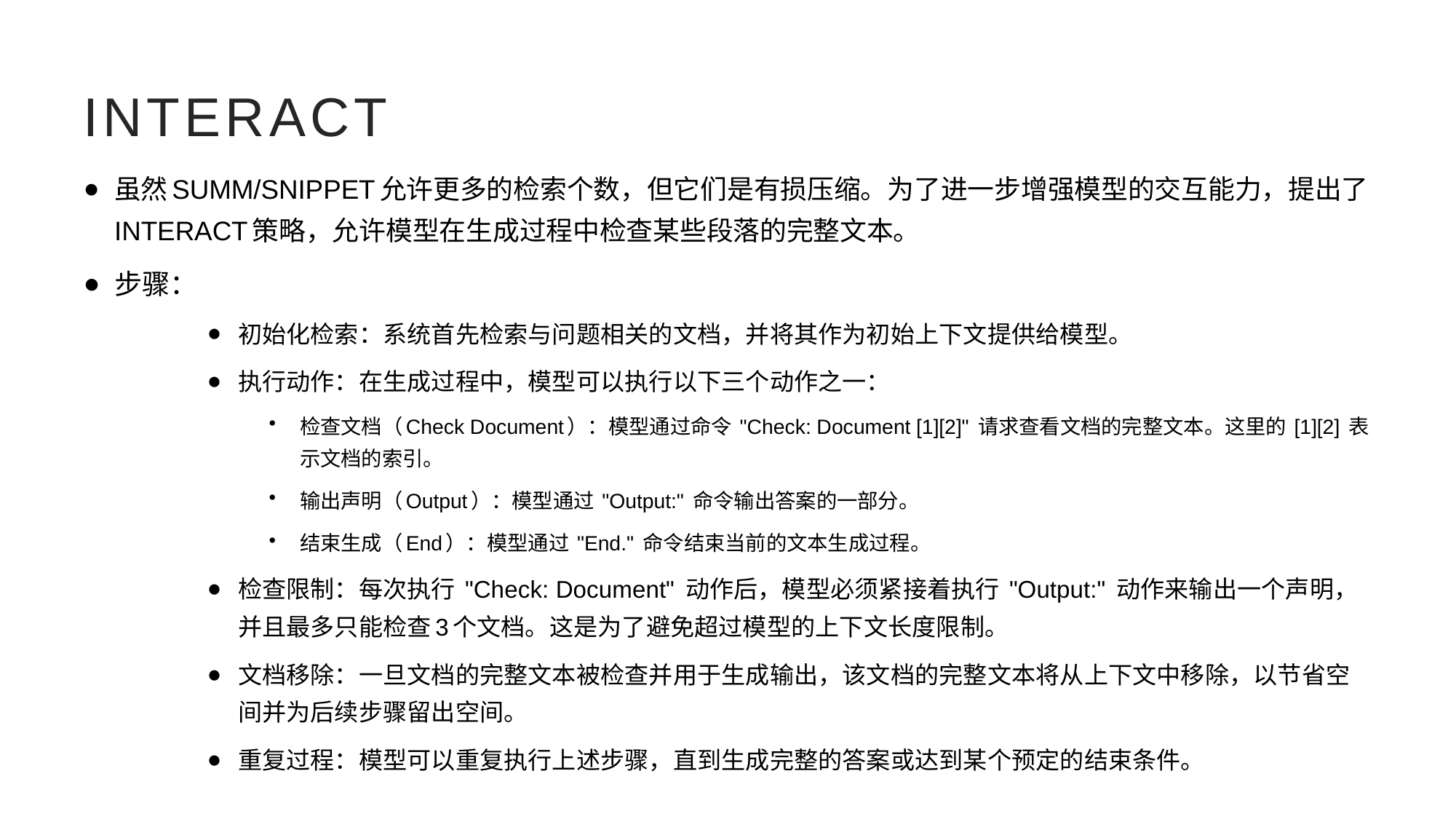

# INTERACT
虽然SUMM/SNIPPET允许更多的检索个数，但它们是有损压缩。为了进一步增强模型的交互能力，提出了INTERACT策略，允许模型在生成过程中检查某些段落的完整文本。
步骤：
初始化检索：系统首先检索与问题相关的文档，并将其作为初始上下文提供给模型。
执行动作：在生成过程中，模型可以执行以下三个动作之一：
检查文档（Check Document）：模型通过命令 "Check: Document [1][2]" 请求查看文档的完整文本。这里的 [1][2] 表示文档的索引。
输出声明（Output）：模型通过 "Output:" 命令输出答案的一部分。
结束生成（End）：模型通过 "End." 命令结束当前的文本生成过程。
检查限制：每次执行 "Check: Document" 动作后，模型必须紧接着执行 "Output:" 动作来输出一个声明，并且最多只能检查3个文档。这是为了避免超过模型的上下文长度限制。
文档移除：一旦文档的完整文本被检查并用于生成输出，该文档的完整文本将从上下文中移除，以节省空间并为后续步骤留出空间。
重复过程：模型可以重复执行上述步骤，直到生成完整的答案或达到某个预定的结束条件。